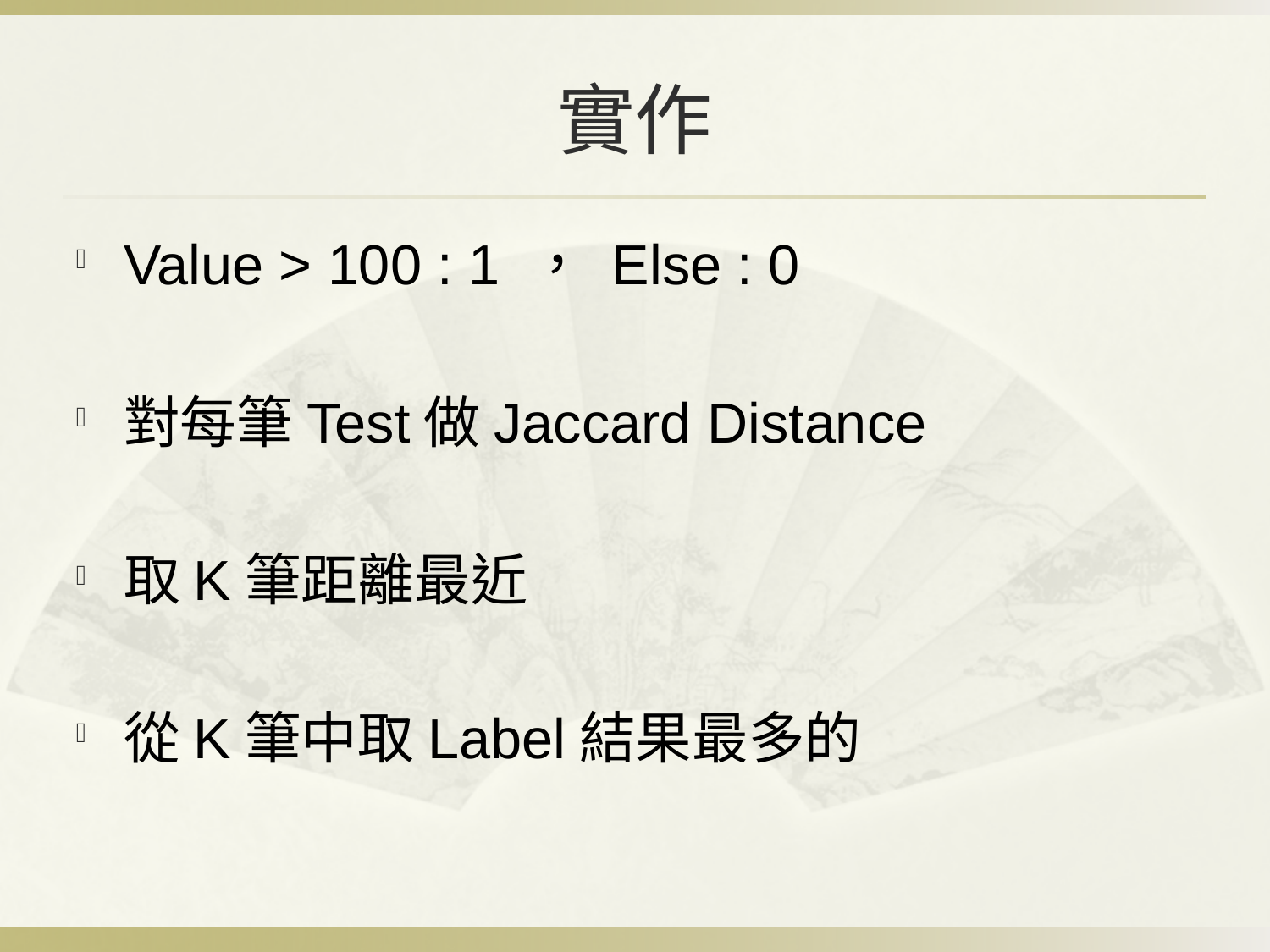

# 實作
Value > 100 : 1 ， Else : 0

對每筆Test做Jaccard Distance

取K筆距離最近

從K筆中取Label結果最多的